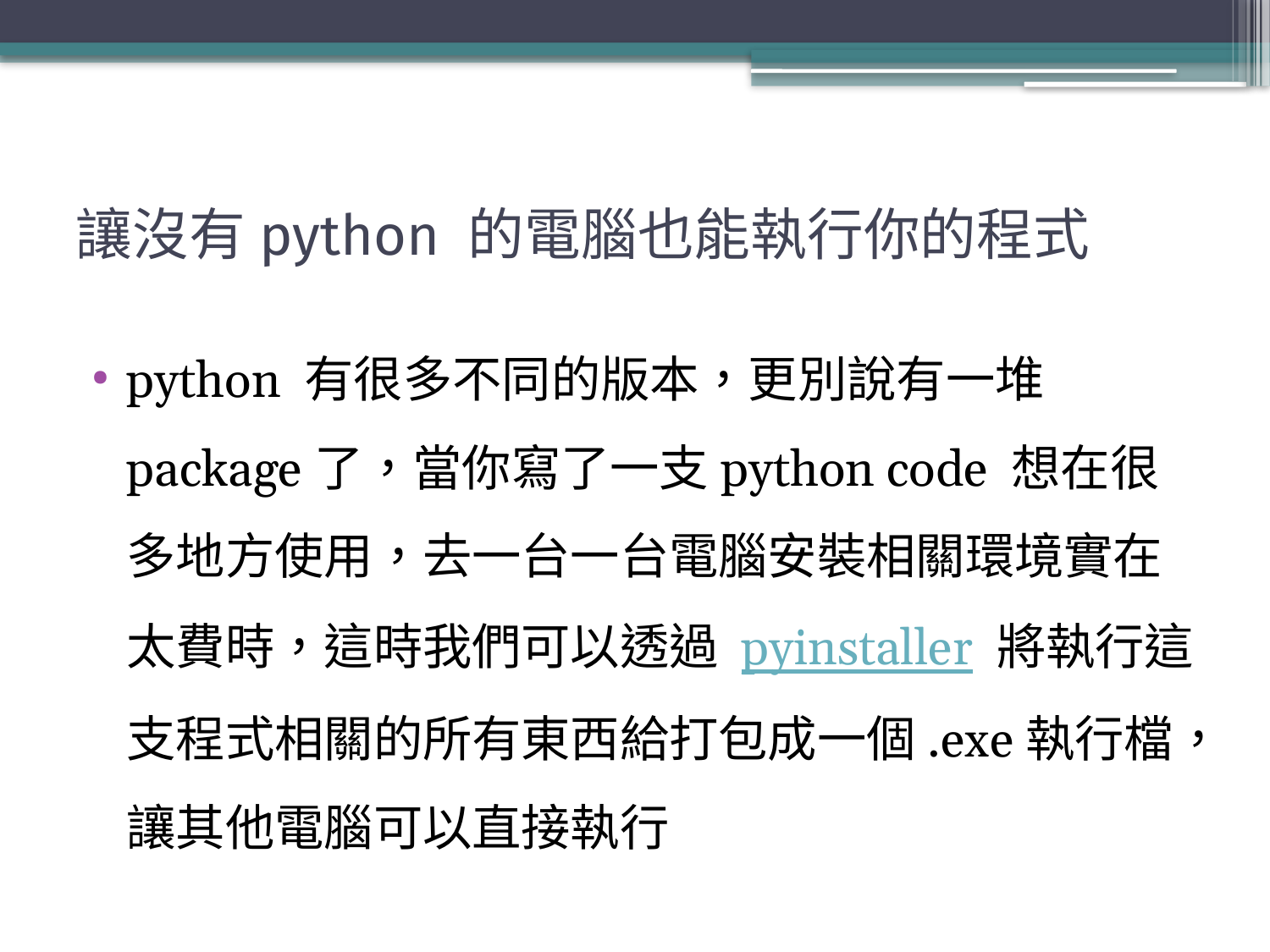

# 讓沒有python 的電腦也能執行你的程式
python 有很多不同的版本，更別說有一堆package了，當你寫了一支python code 想在很多地方使用，去一台一台電腦安裝相關環境實在太費時，這時我們可以透過 pyinstaller 將執行這支程式相關的所有東西給打包成一個.exe執行檔，讓其他電腦可以直接執行